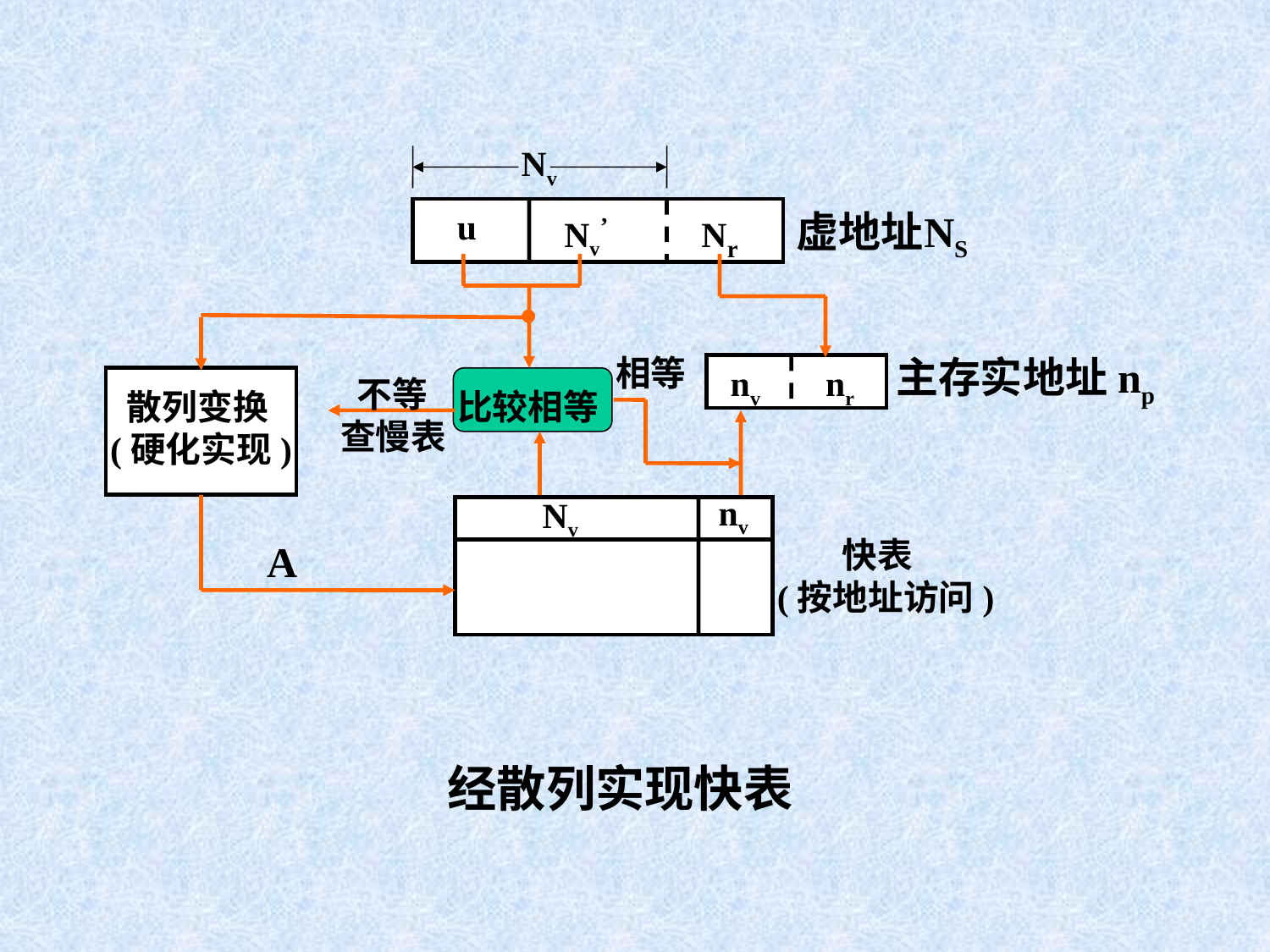

Nv

u

Nv’

Nr
虚地址
NS

•

相等
主存实地址np

nv

nr
 不等
查慢表

 散列变换
(硬化实现)
比较相等

nv
Nv

       快表
(按地址访问)
A

经散列实现快表